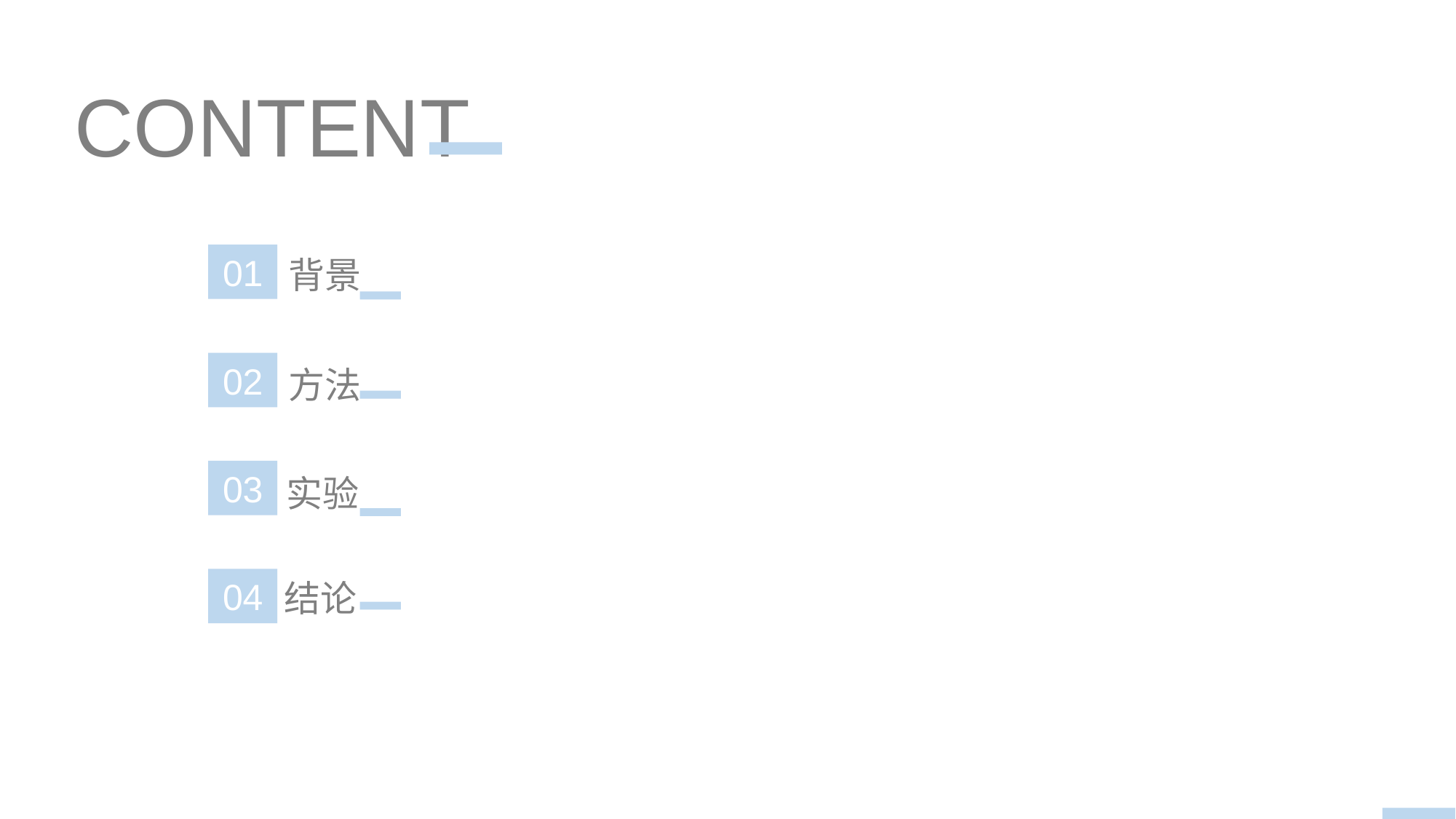

CONTENT

01
背景

02
方法

03
实验

04
结论